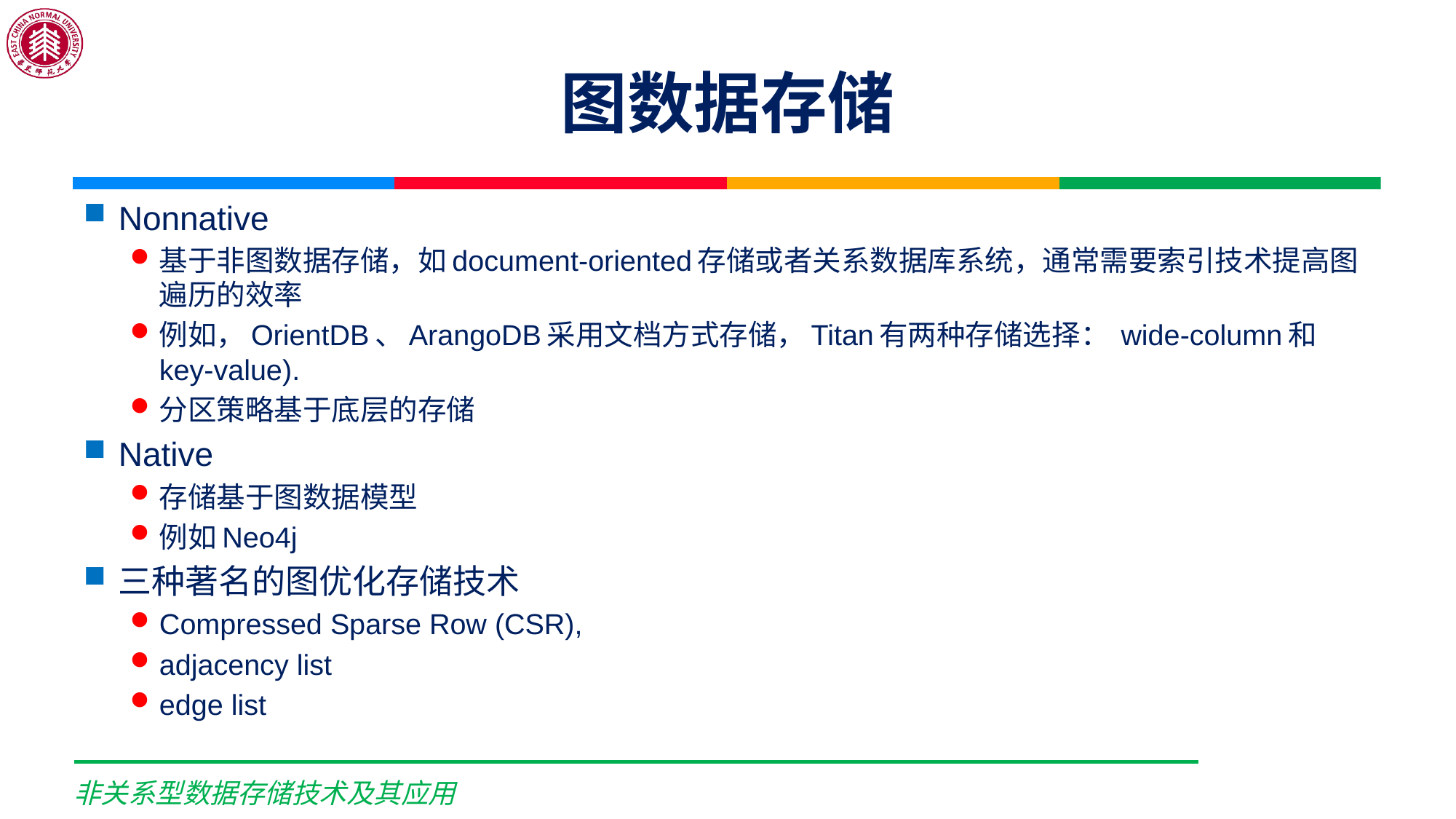

# 图数据存储
Nonnative
基于非图数据存储，如document-oriented存储或者关系数据库系统，通常需要索引技术提高图遍历的效率
例如，OrientDB、ArangoDB采用文档方式存储，Titan有两种存储选择： wide-column和 key-value).
分区策略基于底层的存储
Native
存储基于图数据模型
例如Neo4j
三种著名的图优化存储技术
Compressed Sparse Row (CSR),
adjacency list
edge list